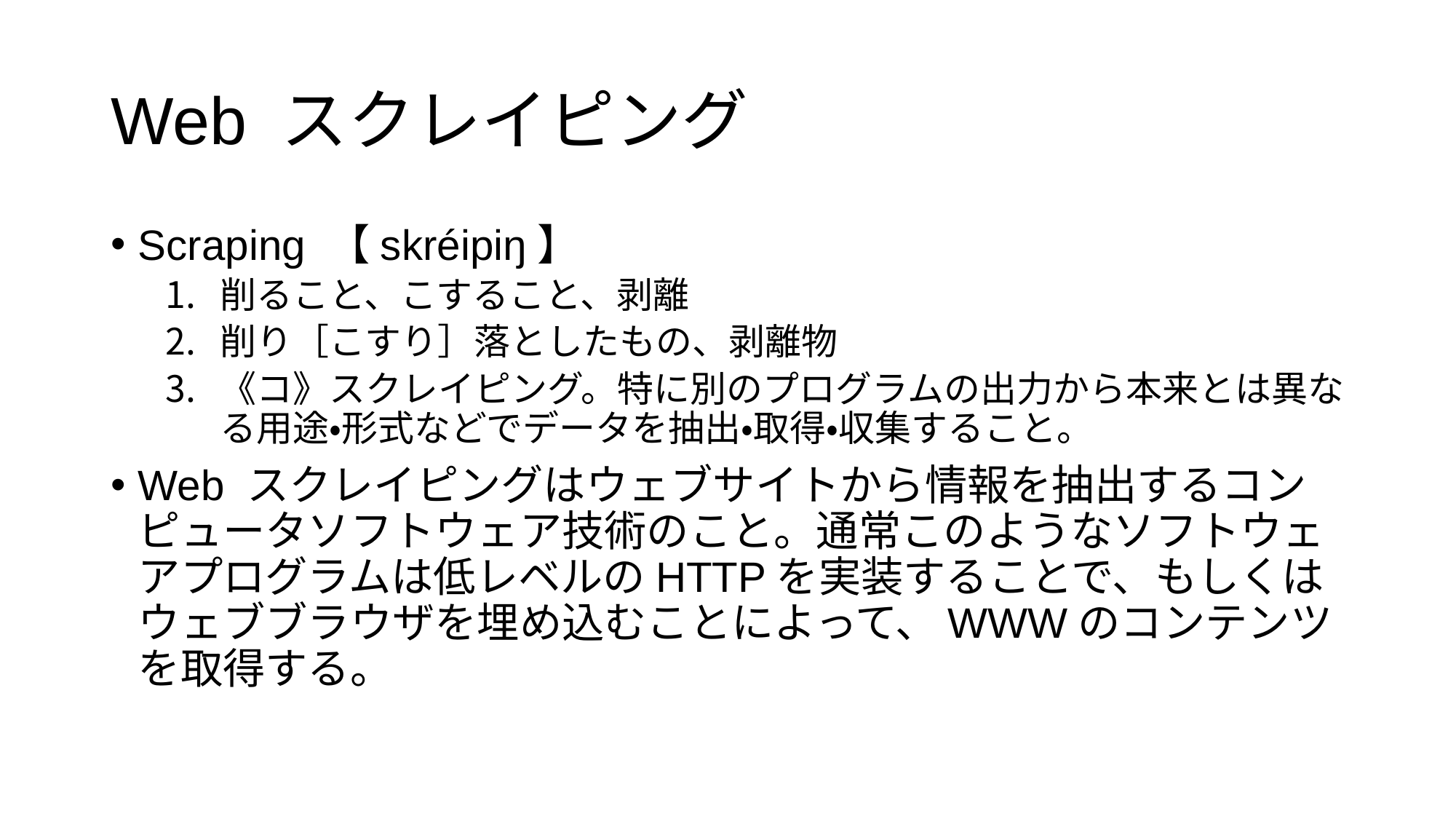

# Web スクレイピング
Scraping 【skréipiŋ】
削ること、こすること、剥離
削り［こすり］落としたもの、剥離物
《コ》スクレイピング。特に別のプログラムの出力から本来とは異なる用途・形式などでデータを抽出・取得・収集すること。
Web スクレイピングはウェブサイトから情報を抽出するコンピュータソフトウェア技術のこと。通常このようなソフトウェアプログラムは低レベルのHTTPを実装することで、もしくはウェブブラウザを埋め込むことによって、WWWのコンテンツを取得する。